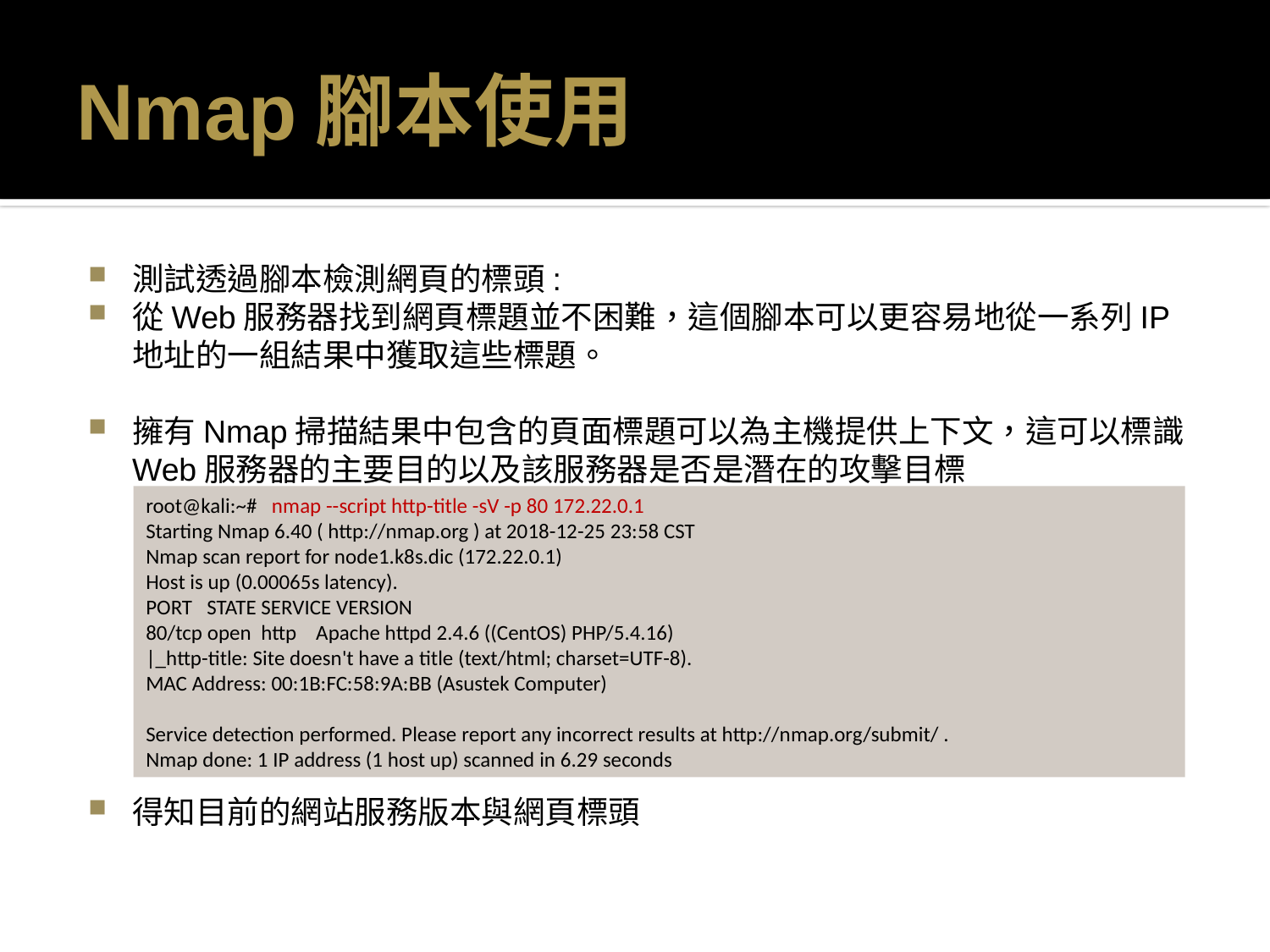

# Nmap腳本使用
測試透過腳本檢測網頁的標頭:
從Web服務器找到網頁標題並不困難，這個腳本可以更容易地從一系列IP地址的一組結果中獲取這些標題。

擁有Nmap掃描結果中包含的頁面標題可以為主機提供上下文，這可以標識Web服務器的主要目的以及該服務器是否是潛在的攻擊目標

得知目前的網站服務版本與網頁標頭
root@kali:~#   nmap --script http-title -sV -p 80 172.22.0.1
Starting Nmap 6.40 ( http://nmap.org ) at 2018-12-25 23:58 CST
Nmap scan report for node1.k8s.dic (172.22.0.1)
Host is up (0.00065s latency).
PORT   STATE SERVICE VERSION
80/tcp open  http    Apache httpd 2.4.6 ((CentOS) PHP/5.4.16)
|_http-title: Site doesn't have a title (text/html; charset=UTF-8).
MAC Address: 00:1B:FC:58:9A:BB (Asustek Computer)

Service detection performed. Please report any incorrect results at http://nmap.org/submit/ .
Nmap done: 1 IP address (1 host up) scanned in 6.29 seconds